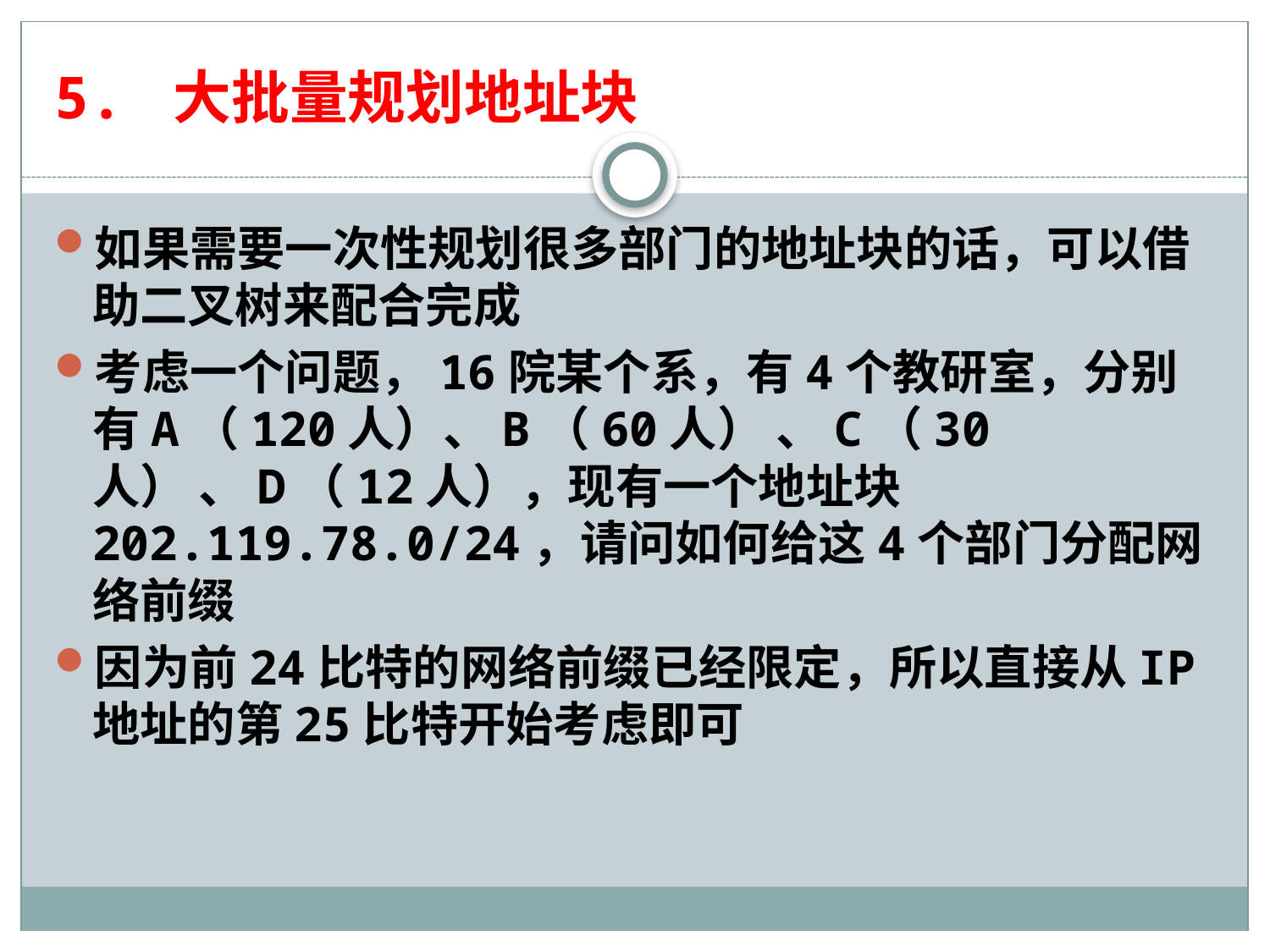

# 5. 大批量规划地址块
如果需要一次性规划很多部门的地址块的话，可以借助二叉树来配合完成
考虑一个问题，16院某个系，有4个教研室，分别有A（120人）、B（60人） 、C（30人） 、D（12人），现有一个地址块202.119.78.0/24，请问如何给这4个部门分配网络前缀
因为前24比特的网络前缀已经限定，所以直接从IP地址的第25比特开始考虑即可